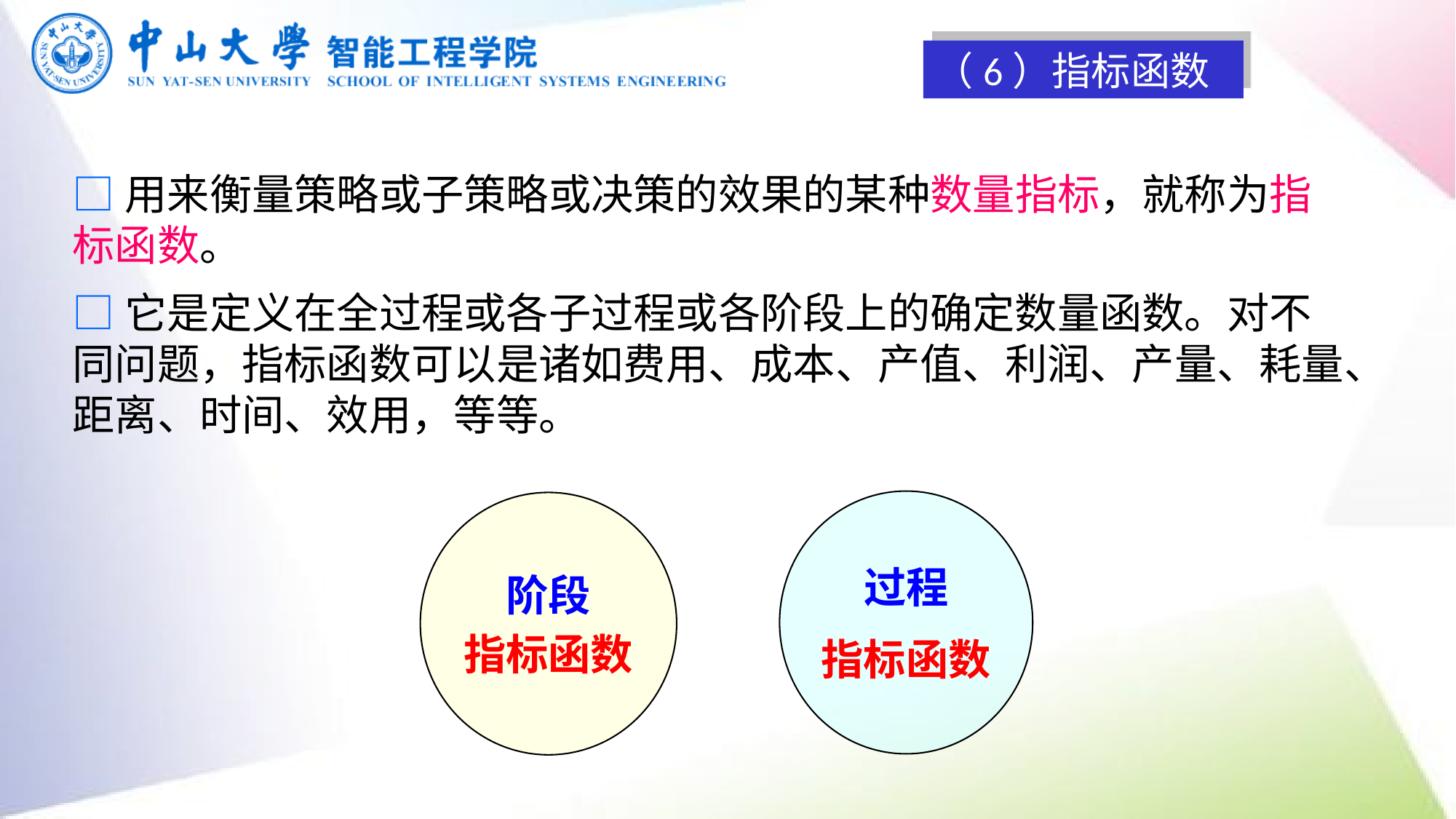

（6）指标函数
□用来衡量策略或子策略或决策的效果的某种数量指标，就称为指标函数。
□它是定义在全过程或各子过程或各阶段上的确定数量函数。对不同问题，指标函数可以是诸如费用、成本、产值、利润、产量、耗量、距离、时间、效用，等等。
过程
指标函数
阶段
指标函数